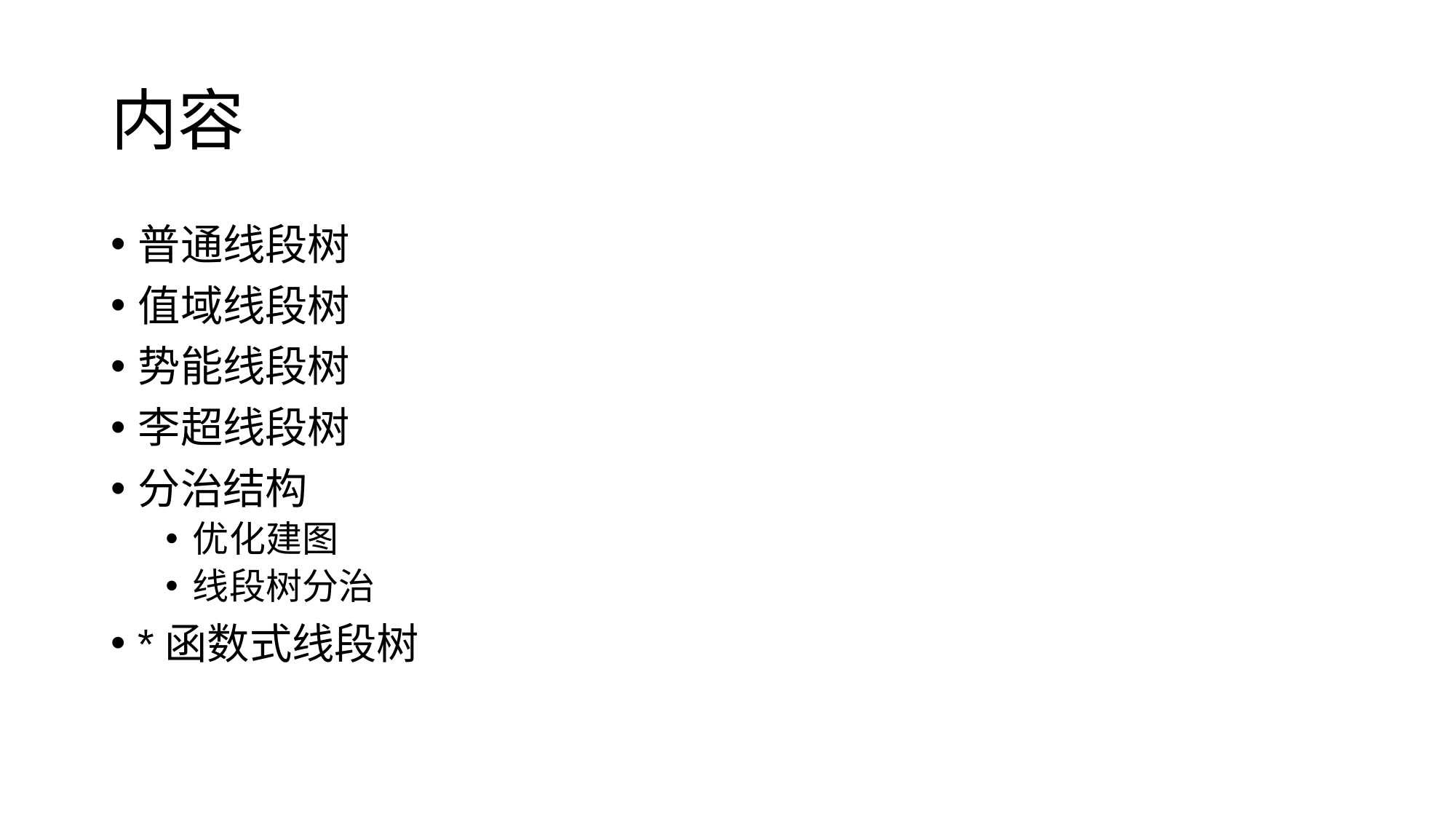

# 内容
普通线段树
值域线段树
势能线段树
李超线段树
分治结构
优化建图
线段树分治
*函数式线段树